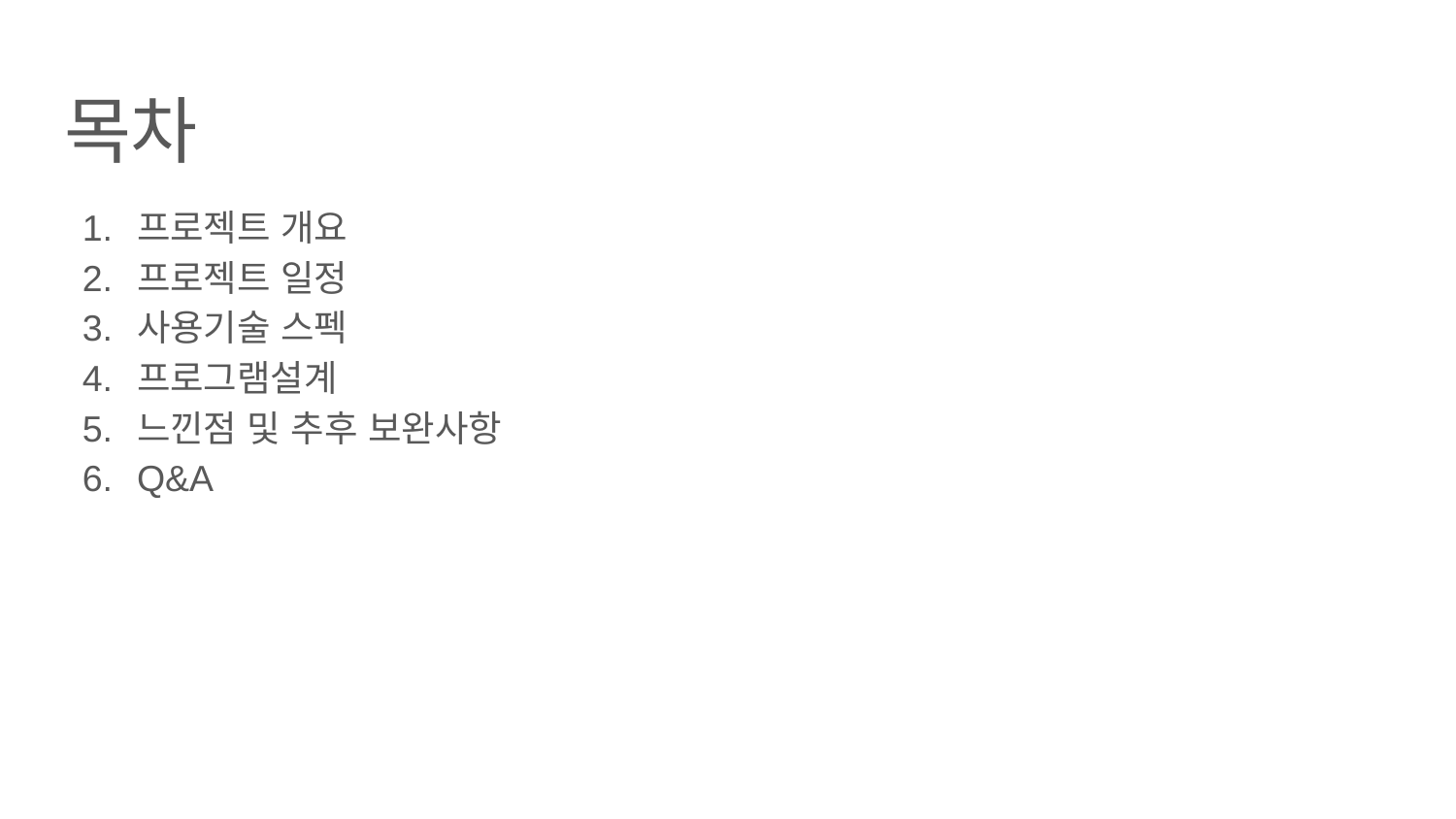

# 목차
프로젝트 개요
프로젝트 일정
사용기술 스펙
프로그램설계
느낀점 및 추후 보완사항
Q&A